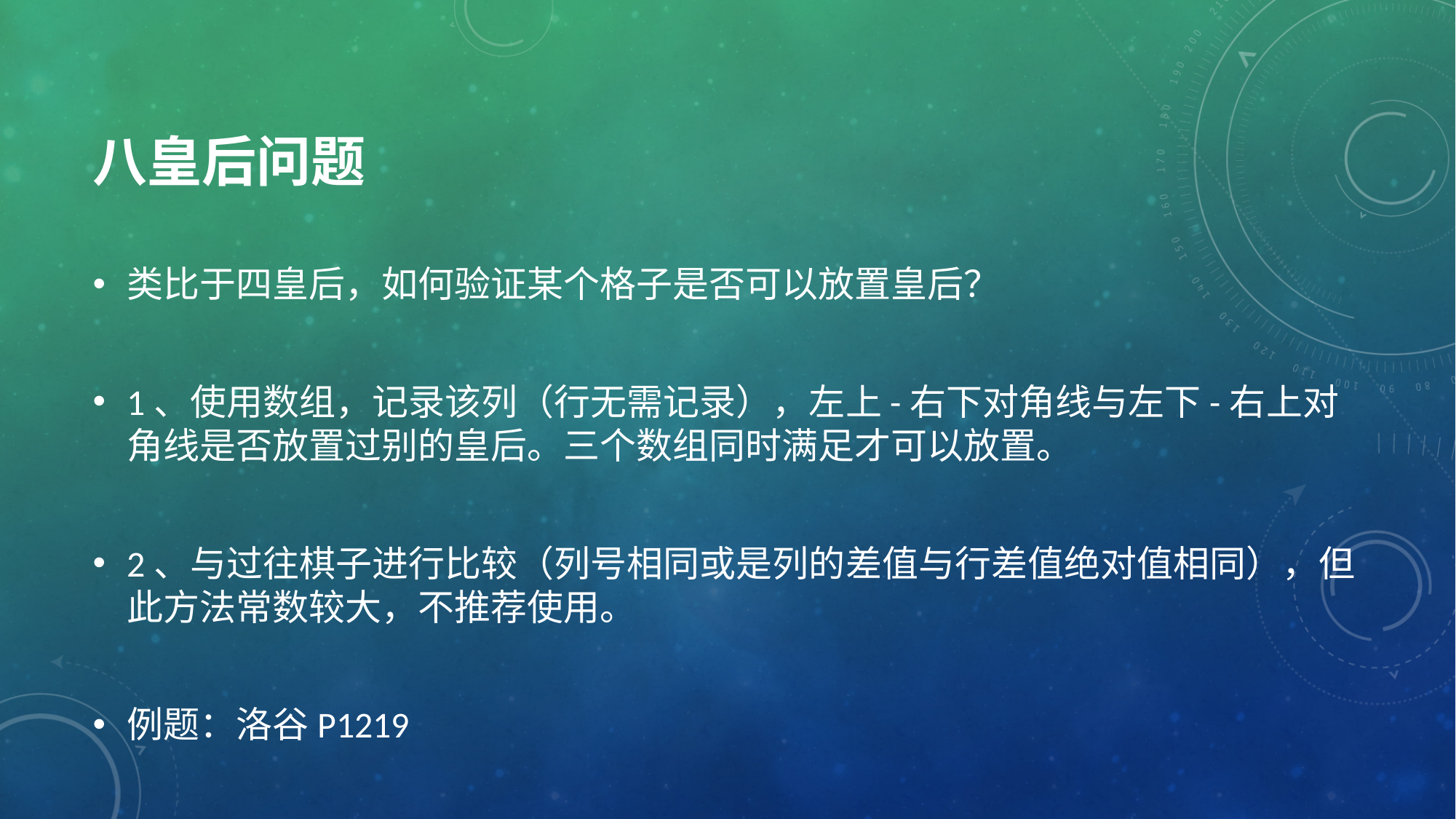

# 八皇后问题
类比于四皇后，如何验证某个格子是否可以放置皇后？

1、使用数组，记录该列（行无需记录），左上-右下对角线与左下-右上对角线是否放置过别的皇后。三个数组同时满足才可以放置。

2、与过往棋子进行比较（列号相同或是列的差值与行差值绝对值相同），但此方法常数较大，不推荐使用。

例题：洛谷P1219